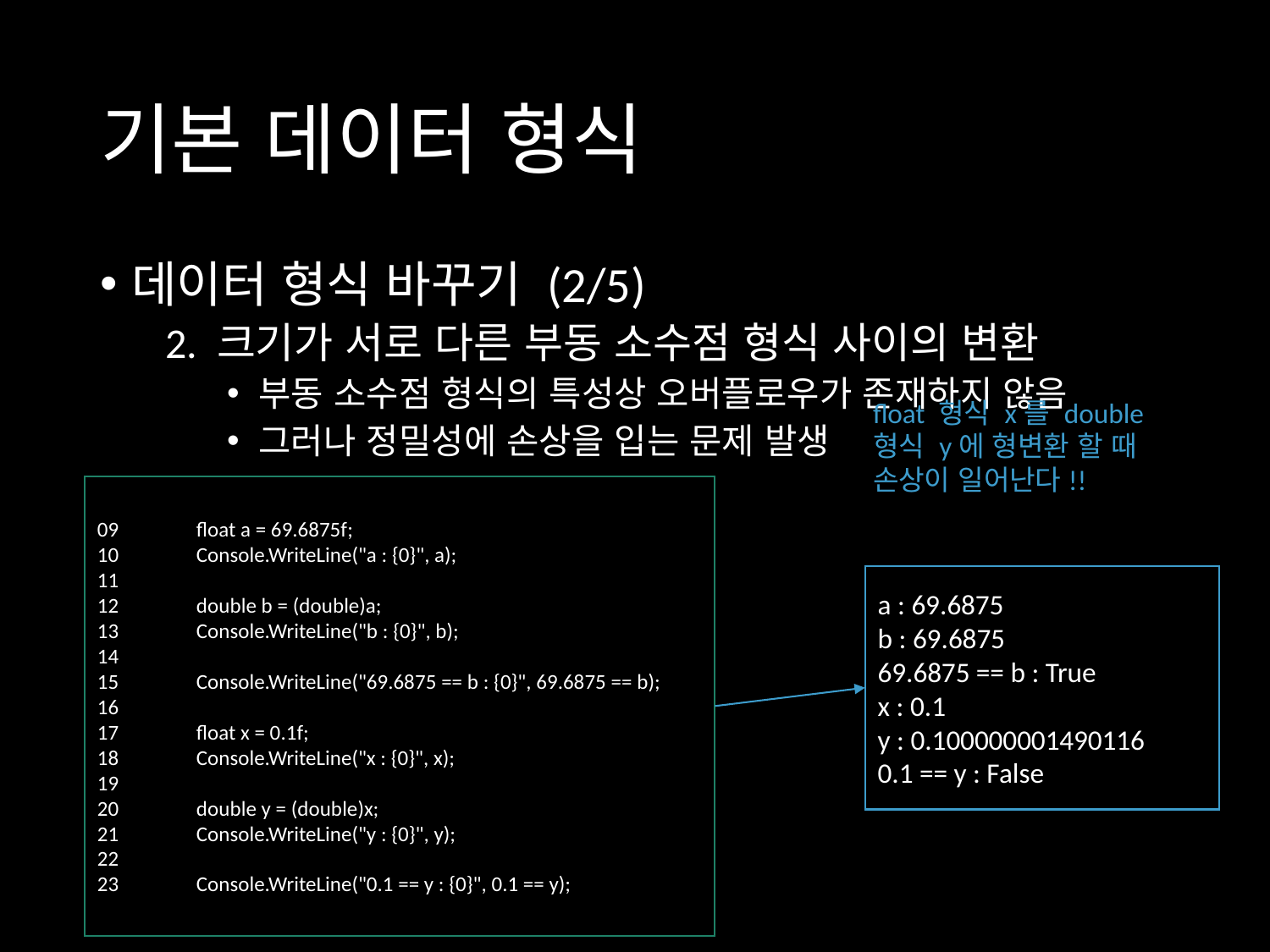

# 기본 데이터 형식
데이터 형식 바꾸기 (2/5)
2. 크기가 서로 다른 부동 소수점 형식 사이의 변환
부동 소수점 형식의 특성상 오버플로우가 존재하지 않음
그러나 정밀성에 손상을 입는 문제 발생
float 형식 x를 double 형식 y에 형변환 할 때 손상이 일어난다!!
09                float a = 69.6875f;
10                Console.WriteLine("a : {0}", a);
11
12                double b = (double)a;
13                Console.WriteLine("b : {0}", b);
14
15                Console.WriteLine("69.6875 == b : {0}", 69.6875 == b);
16
17                float x = 0.1f;
18                Console.WriteLine("x : {0}", x);
19
20                double y = (double)x;
21                Console.WriteLine("y : {0}", y);
22
23                Console.WriteLine("0.1 == y : {0}", 0.1 == y);
a : 69.6875
b : 69.6875
69.6875 == b : True
x : 0.1
y : 0.100000001490116
0.1 == y : False